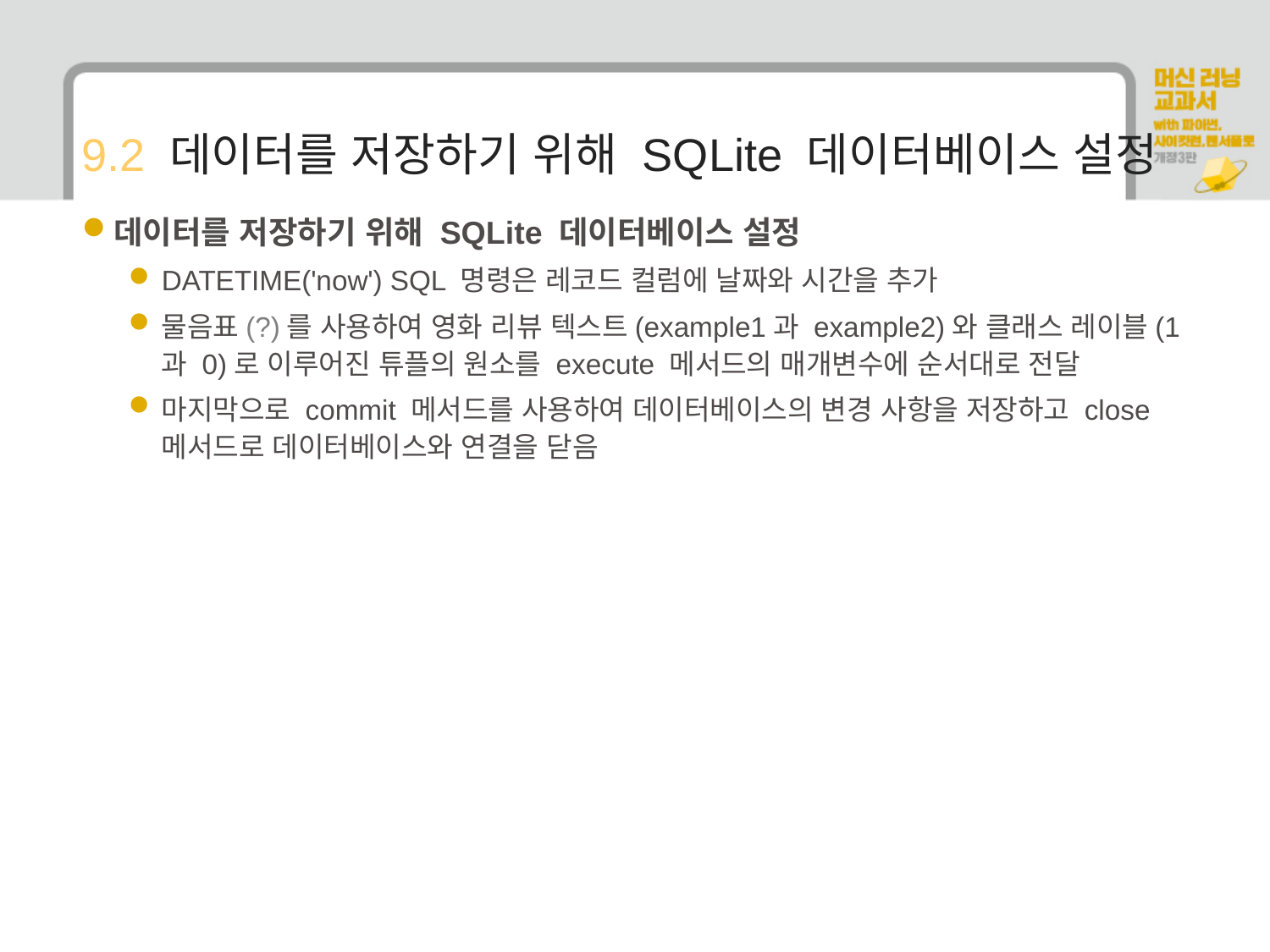

# 9.2 데이터를 저장하기 위해 SQLite 데이터베이스 설정
데이터를 저장하기 위해 SQLite 데이터베이스 설정
DATETIME('now') SQL 명령은 레코드 컬럼에 날짜와 시간을 추가
물음표(?)를 사용하여 영화 리뷰 텍스트(example1과 example2)와 클래스 레이블(1과 0)로 이루어진 튜플의 원소를 execute 메서드의 매개변수에 순서대로 전달
마지막으로 commit 메서드를 사용하여 데이터베이스의 변경 사항을 저장하고 close 메서드로 데이터베이스와 연결을 닫음